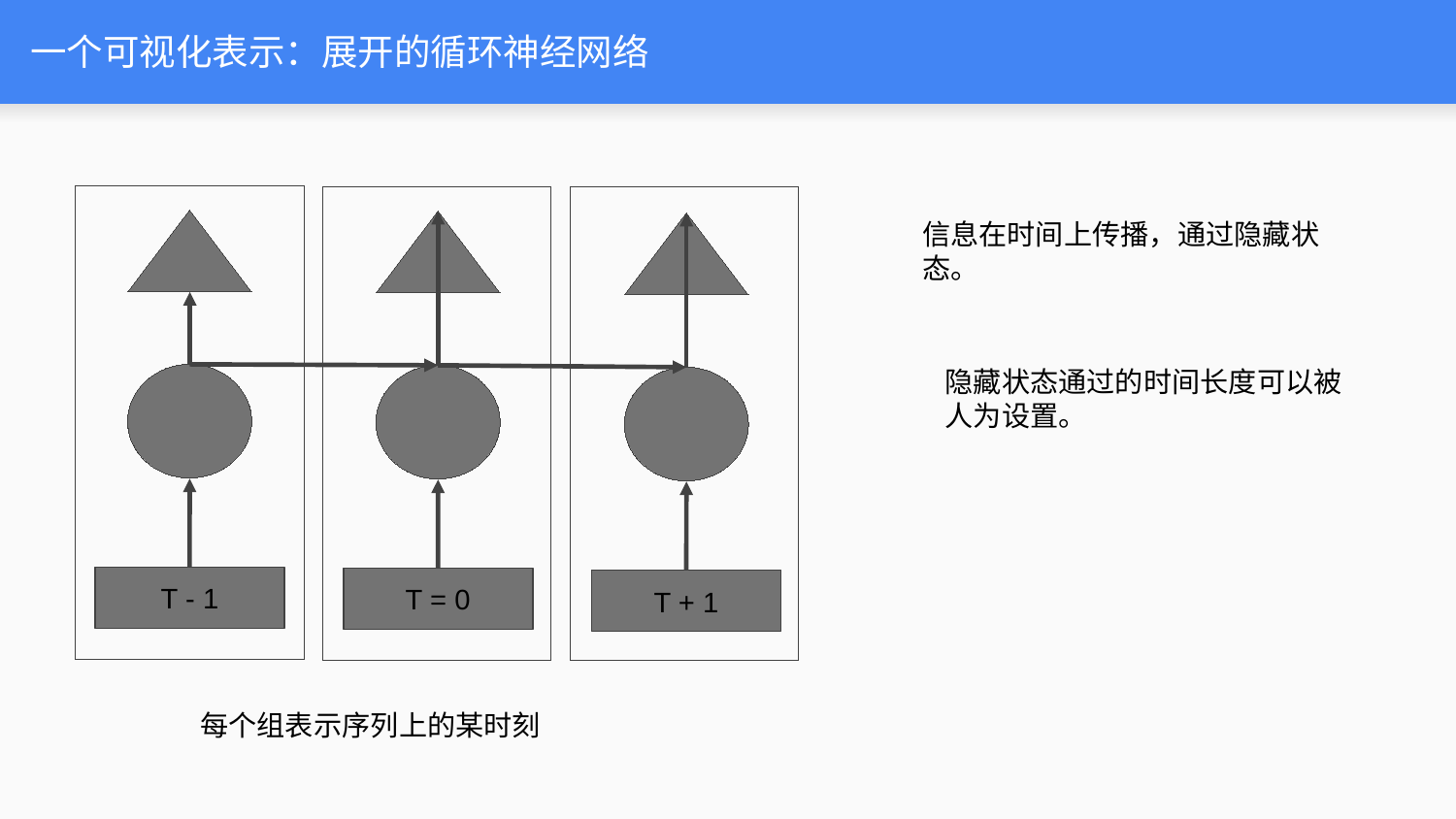

# 一个可视化表示：展开的循环神经网络

信息在时间上传播，通过隐藏状态。

隐藏状态通过的时间长度可以被人为设置。

T - 1

T = 0

T + 1
每个组表示序列上的某时刻